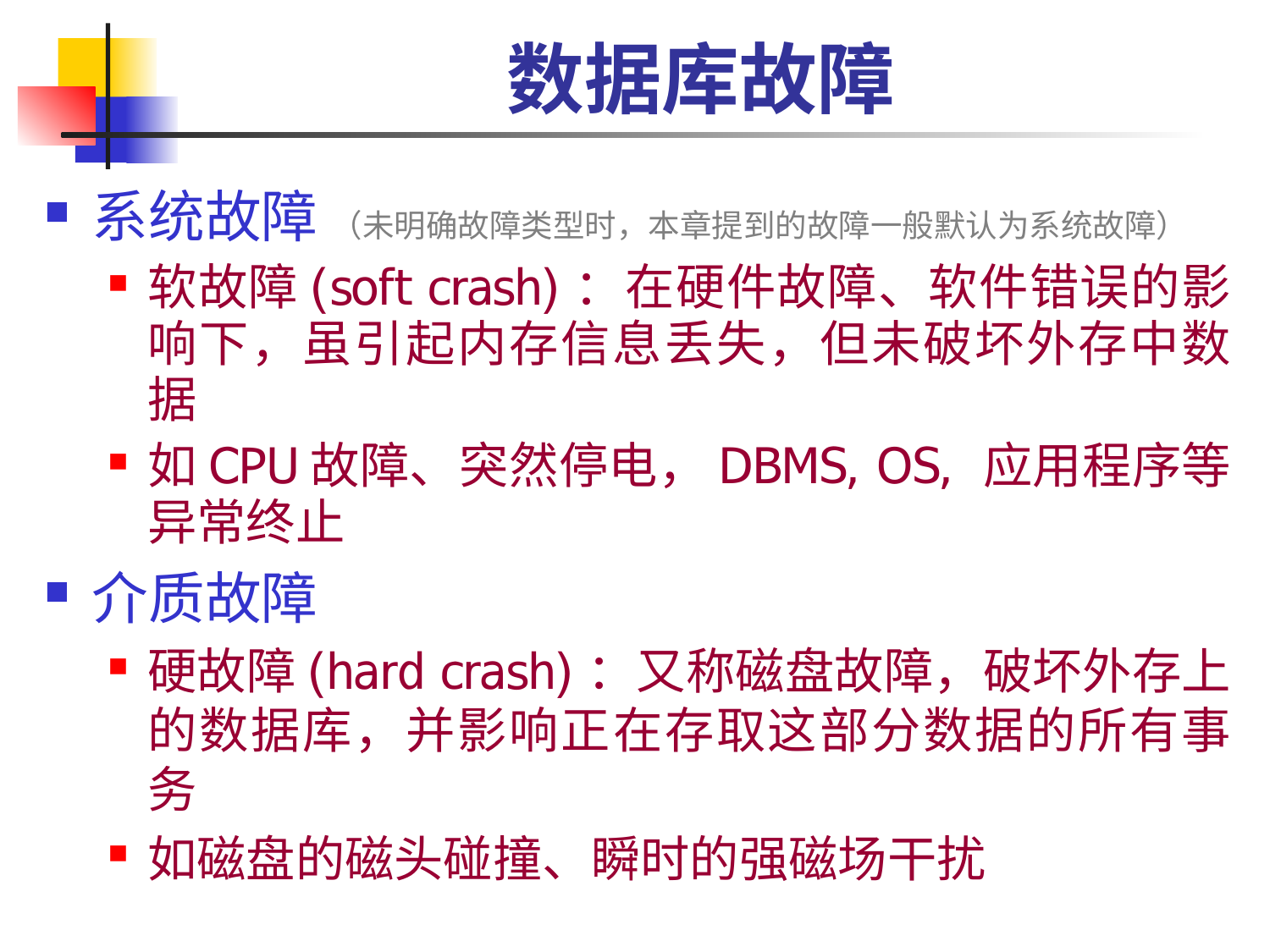

# 数据库故障
系统故障 （未明确故障类型时，本章提到的故障一般默认为系统故障）
软故障(soft crash)：在硬件故障、软件错误的影响下，虽引起内存信息丢失，但未破坏外存中数据
如CPU故障、突然停电，DBMS, OS, 应用程序等异常终止
介质故障
硬故障(hard crash)：又称磁盘故障，破坏外存上的数据库，并影响正在存取这部分数据的所有事务
如磁盘的磁头碰撞、瞬时的强磁场干扰